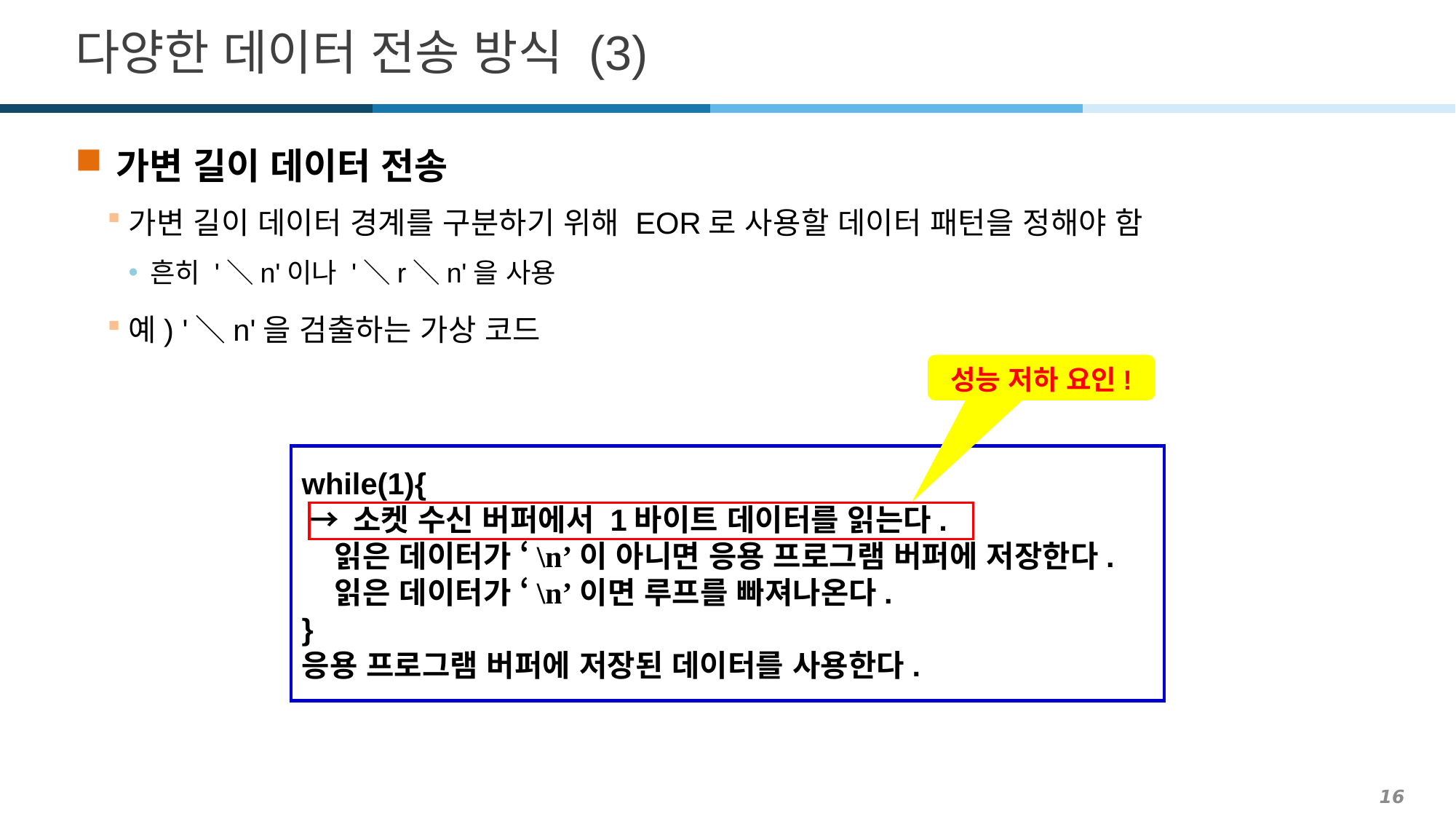

# 다양한 데이터 전송 방식 (3)
가변 길이 데이터 전송
가변 길이 데이터 경계를 구분하기 위해 EOR로 사용할 데이터 패턴을 정해야 함
흔히 '＼n'이나 '＼r＼n'을 사용
예) '＼n'을 검출하는 가상 코드

성능 저하 요인!
while(1){
 → 소켓 수신 버퍼에서 1바이트 데이터를 읽는다.
   읽은 데이터가 ‘\n’이 아니면 응용 프로그램 버퍼에 저장한다.
   읽은 데이터가 ‘\n’이면 루프를 빠져나온다.
}
응용 프로그램 버퍼에 저장된 데이터를 사용한다.